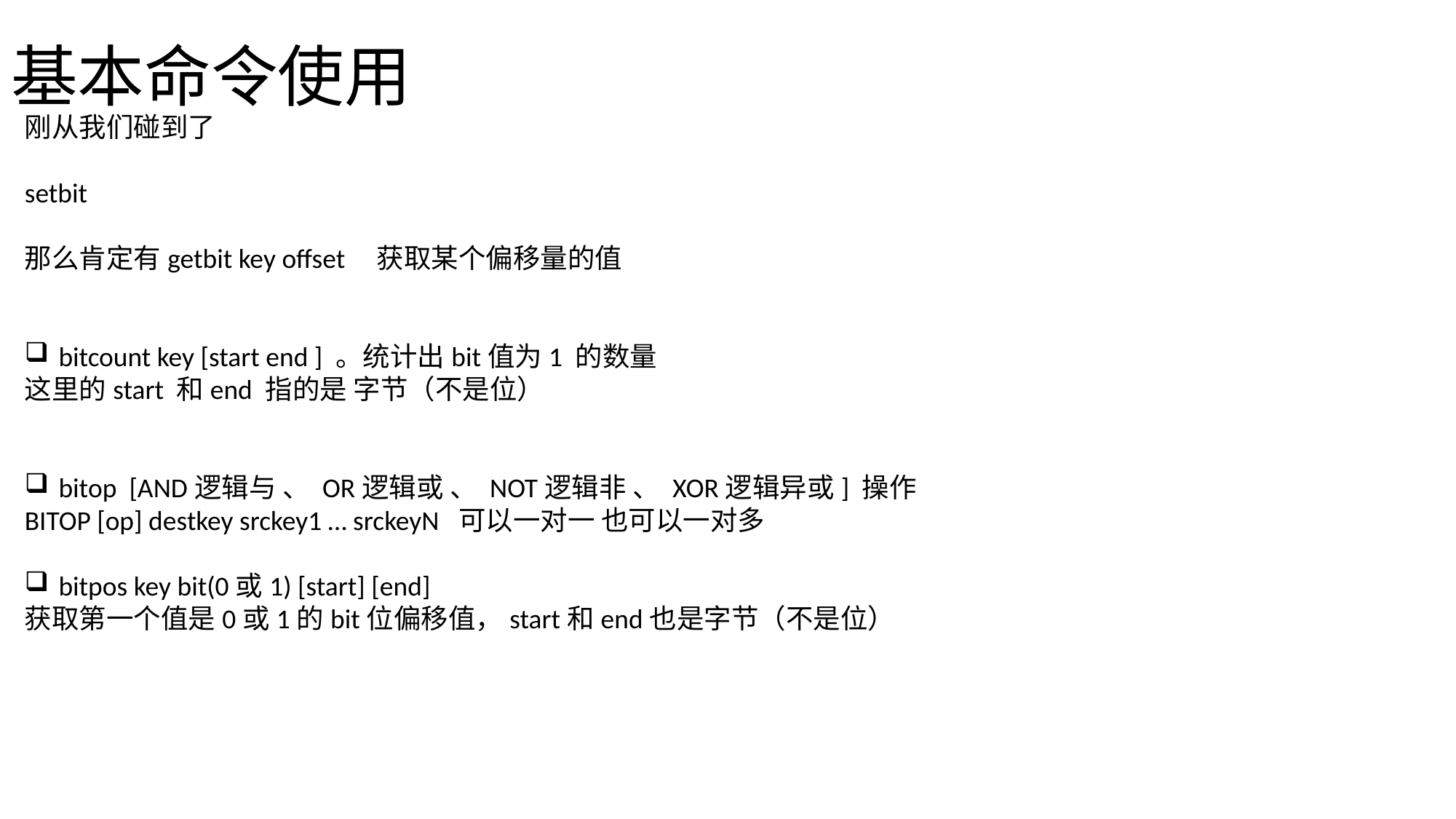

# 基本命令使用
刚从我们碰到了

setbit

那么肯定有getbit key offset    获取某个偏移量的值

bitcount key [start end ] 。统计出bit值为1 的数量
这里的start 和end 指的是 字节（不是位）

bitop  [AND逻辑与 、 OR逻辑或 、 NOT逻辑非 、 XOR逻辑异或] 操作
BITOP [op] destkey srckey1 … srckeyN  可以一对一 也可以一对多

bitpos key bit(0或1) [start] [end]
获取第一个值是0或1的bit位偏移值，start和end也是字节（不是位）